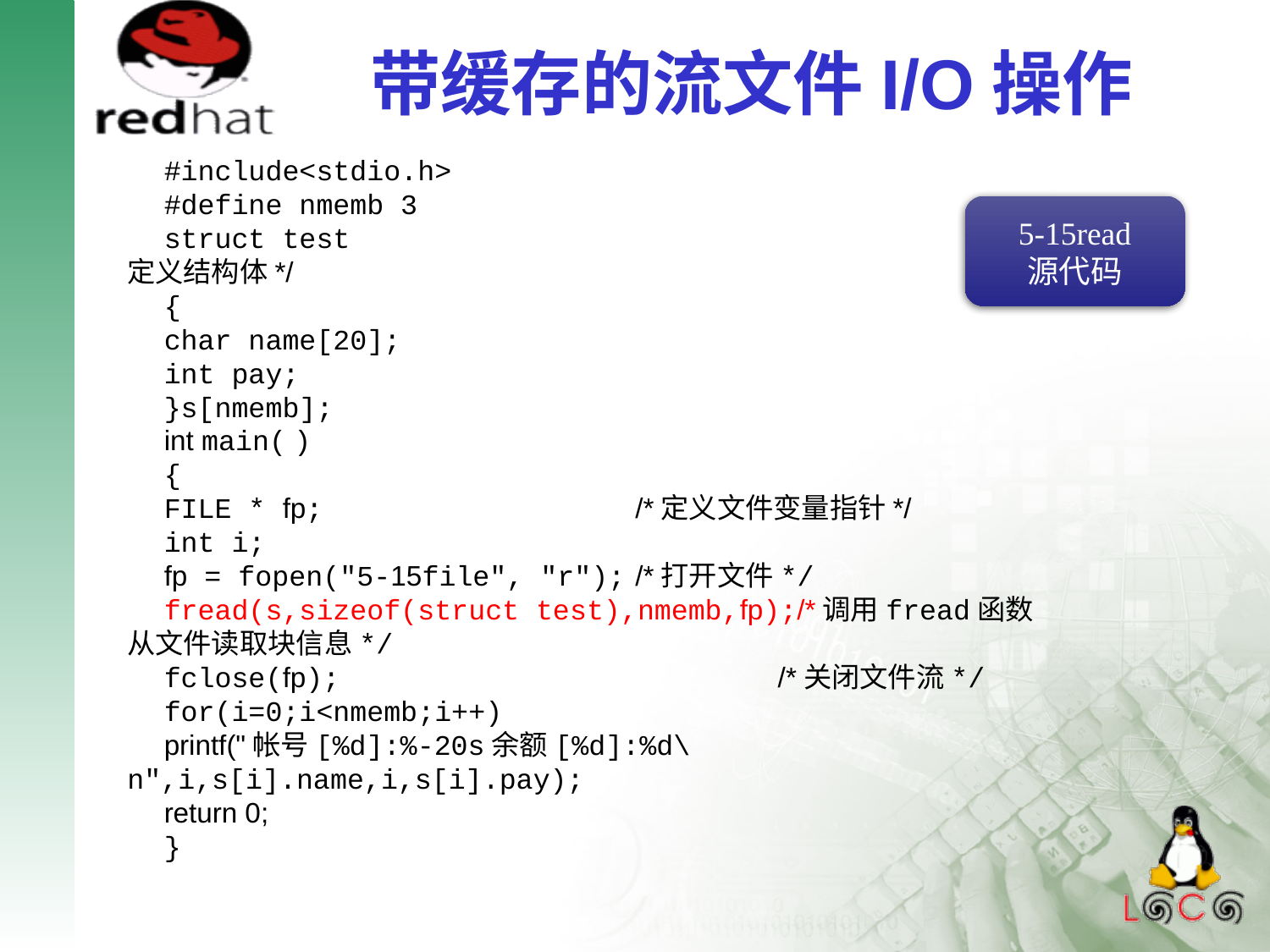

# 带缓存的流文件I/O操作
#include<stdio.h>
#define nmemb 3
struct test						/*定义结构体*/
{
char name[20];
int pay;
}s[nmemb];
int main( )
{
FILE * fp;              		/*定义文件变量指针*/
int i;
fp = fopen("5-15file", "r");	/*打开文件*/
fread(s,sizeof(struct test),nmemb,fp);/*调用fread函数从文件读取块信息*/
fclose(fp);                  			  /*关闭文件流*/
for(i=0;i<nmemb;i++)
printf("帐号[%d]:%-20s余额[%d]:%d\n",i,s[i].name,i,s[i].pay);
return 0;
}
5-15read
源代码